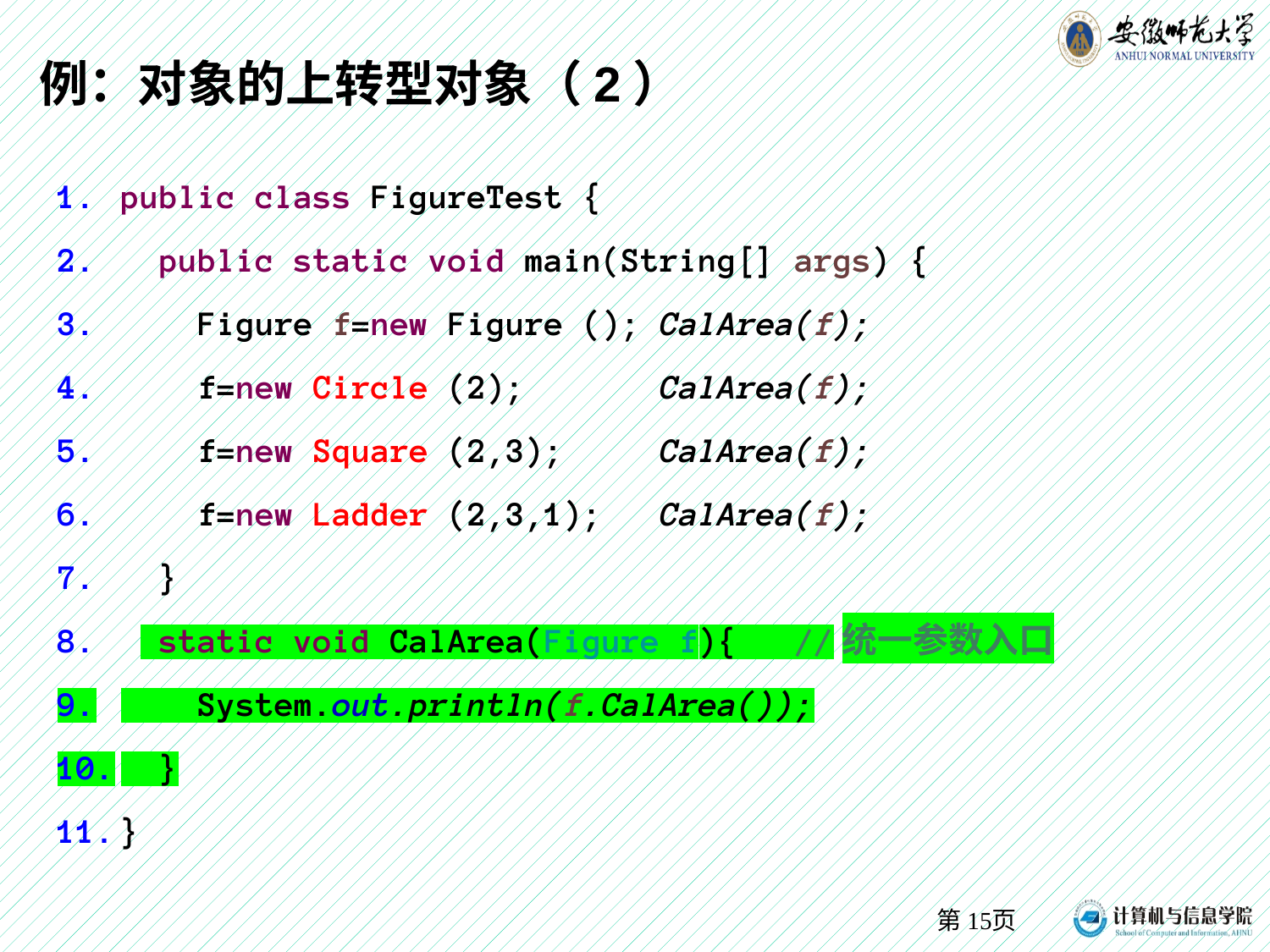

第15页

例：对象的上转型对象（2）
public class FigureTest {
  public static void main(String[] args) {
    Figure f=new Figure (); CalArea(f);
    f=new Circle (2);       CalArea(f);
    f=new Square (2,3);     CalArea(f);
    f=new Ladder (2,3,1);   CalArea(f);
  }
  static void CalArea(Figure f){   //统一参数入口
    System.out.println(f.CalArea());
  }
}